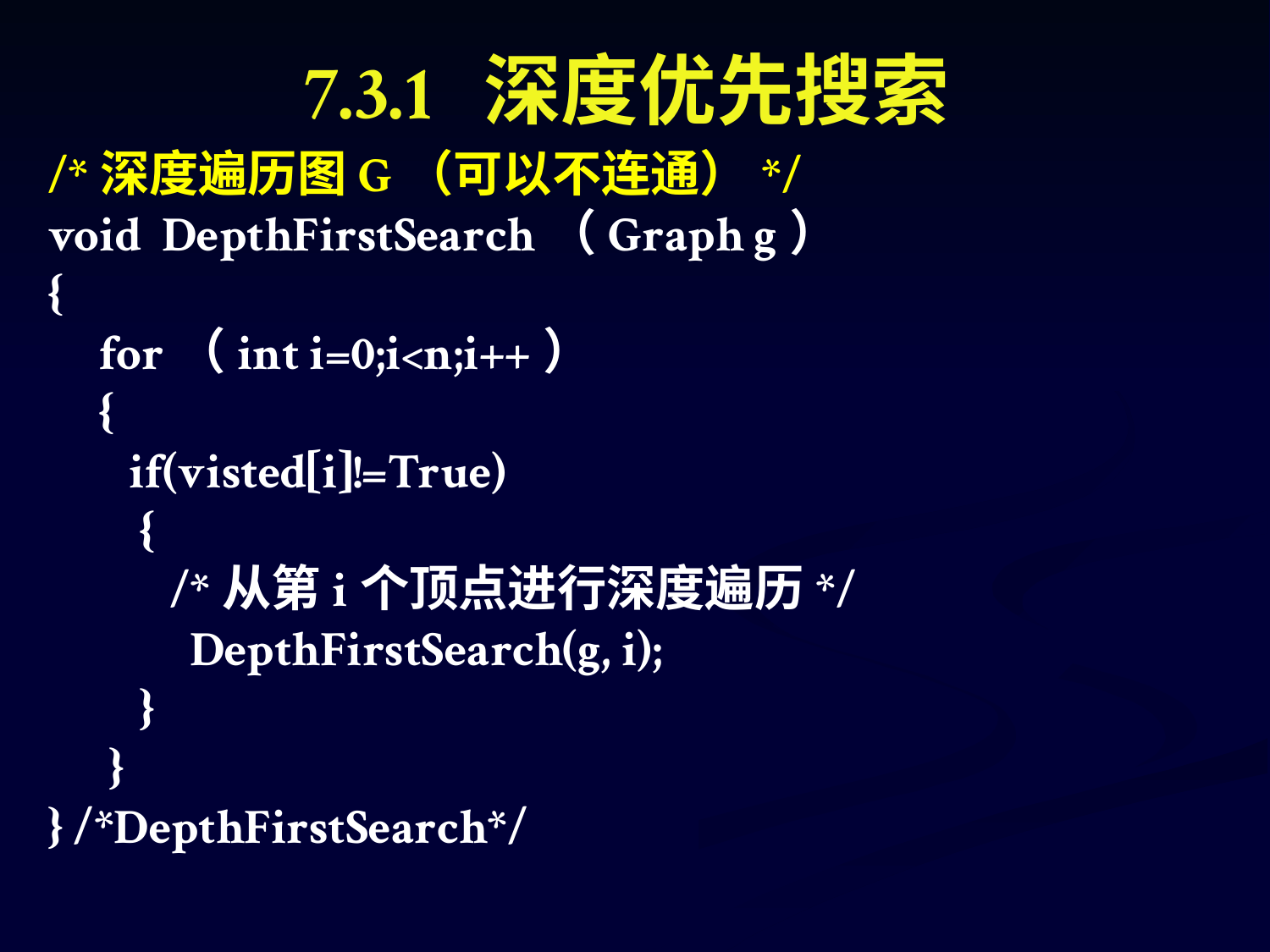

# 7.3.1  深度优先搜索
/*深度遍历图G（可以不连通）*/
void  DepthFirstSearch（Graph g）
{
     for（int i=0;i<n;i++）
     {
        if(visted[i]!=True)
         {
            /*从第i个顶点进行深度遍历*/
              DepthFirstSearch(g, i);
         }
      }
} /*DepthFirstSearch*/

55